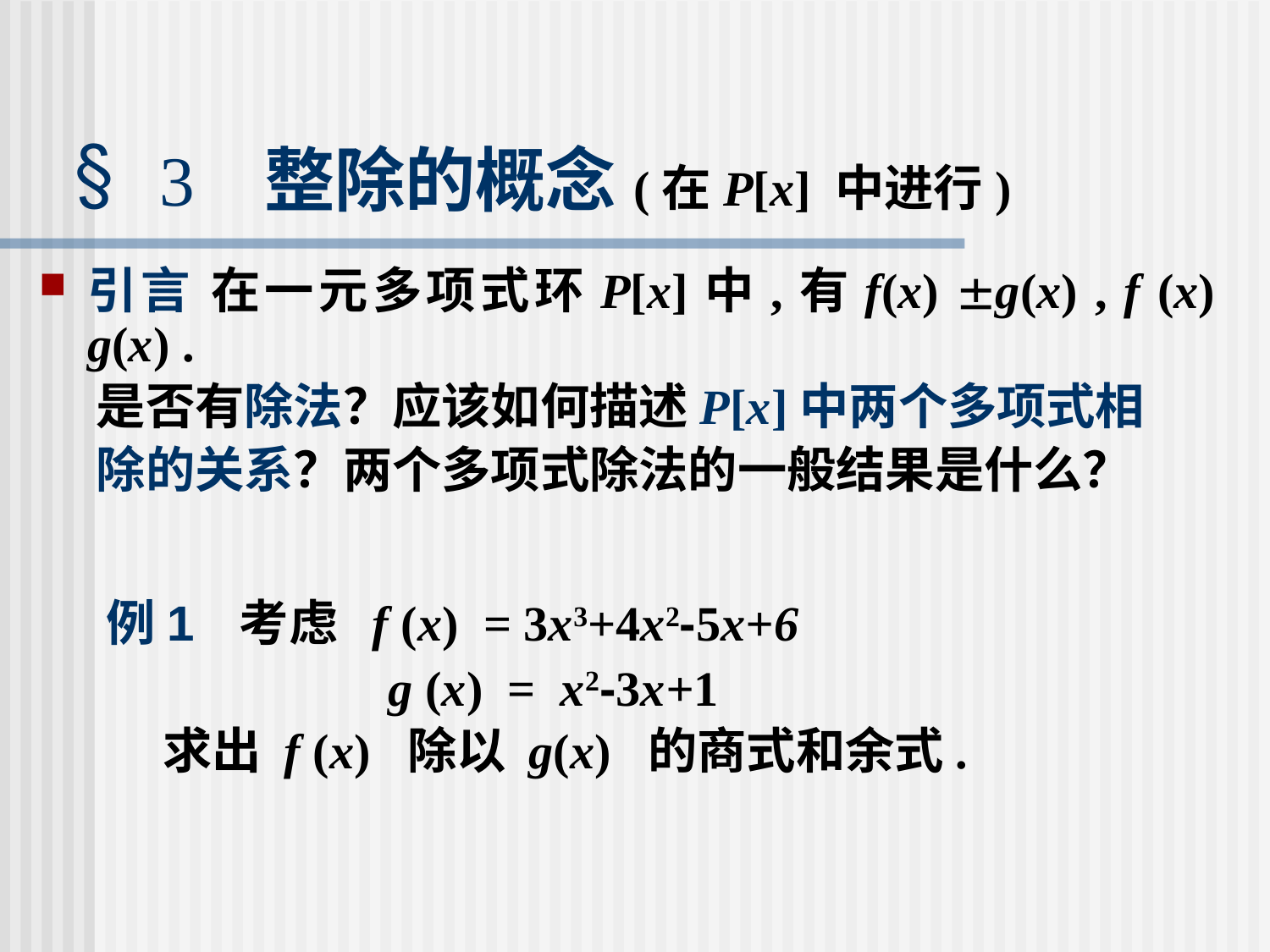

# 3   整除的概念(在P[x] 中进行)
引言 在一元多项式环P[x]中,有f(x) ±g(x) , f (x) g(x) .
    是否有除法？应该如何描述P[x]中两个多项式相
    除的关系？两个多项式除法的一般结果是什么？

例1  考虑  f (x)  = 3x3+4x2-5x+6
                       g (x)  =  x2-3x+1
    求出 f (x)  除以 g(x)  的商式和余式.